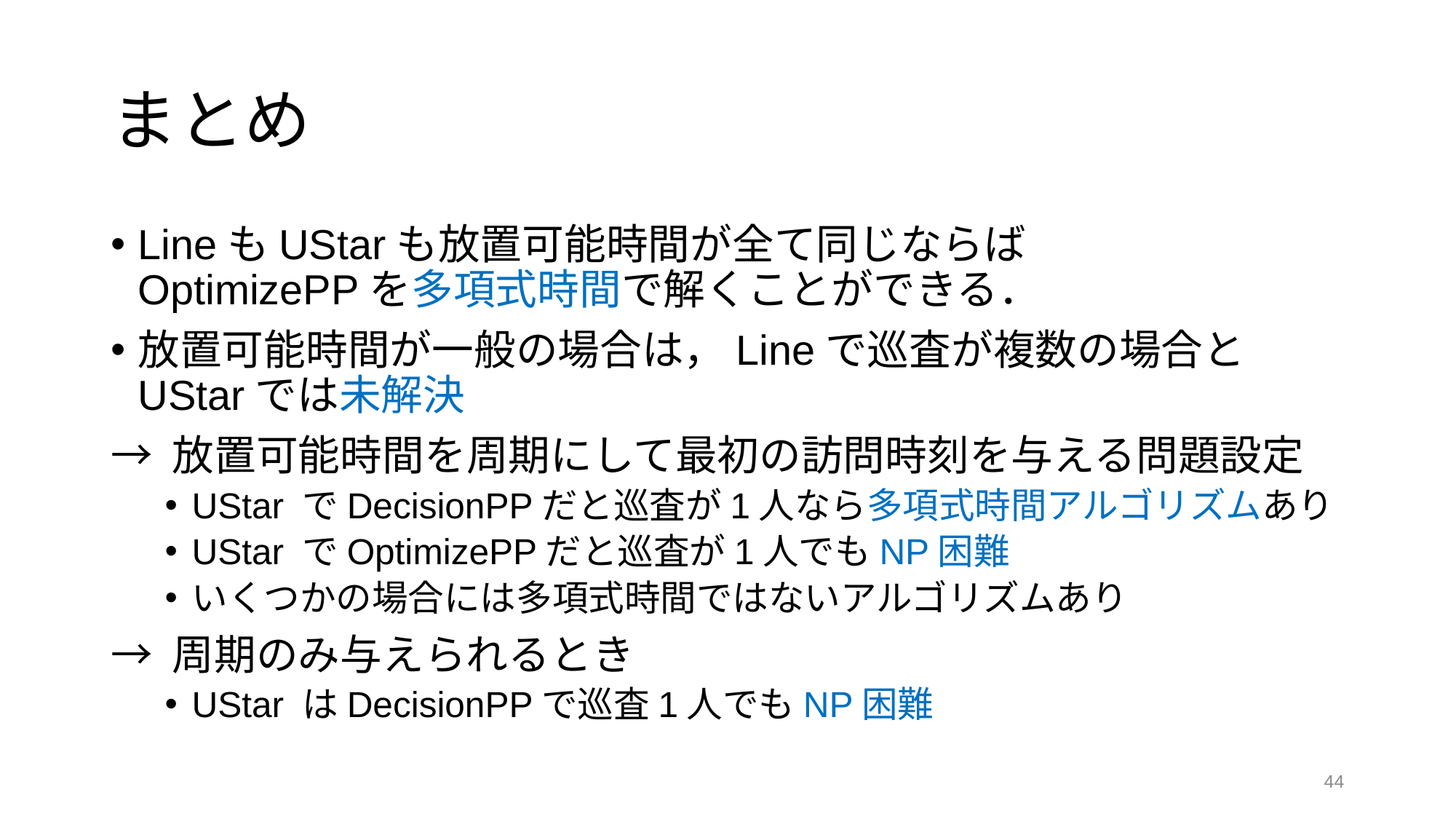

# まとめ
LineもUStarも放置可能時間が全て同じならば
OptimizePPを多項式時間で解くことができる．
放置可能時間が一般の場合は，Lineで巡査が複数の場合とUStarでは未解決
→ 放置可能時間を周期にして最初の訪問時刻を与える問題設定
UStar でDecisionPPだと巡査が1人なら多項式時間アルゴリズムあり
UStar でOptimizePPだと巡査が1人でもNP困難
いくつかの場合には多項式時間ではないアルゴリズムあり
→ 周期のみ与えられるとき
UStar はDecisionPPで巡査1人でもNP困難
44